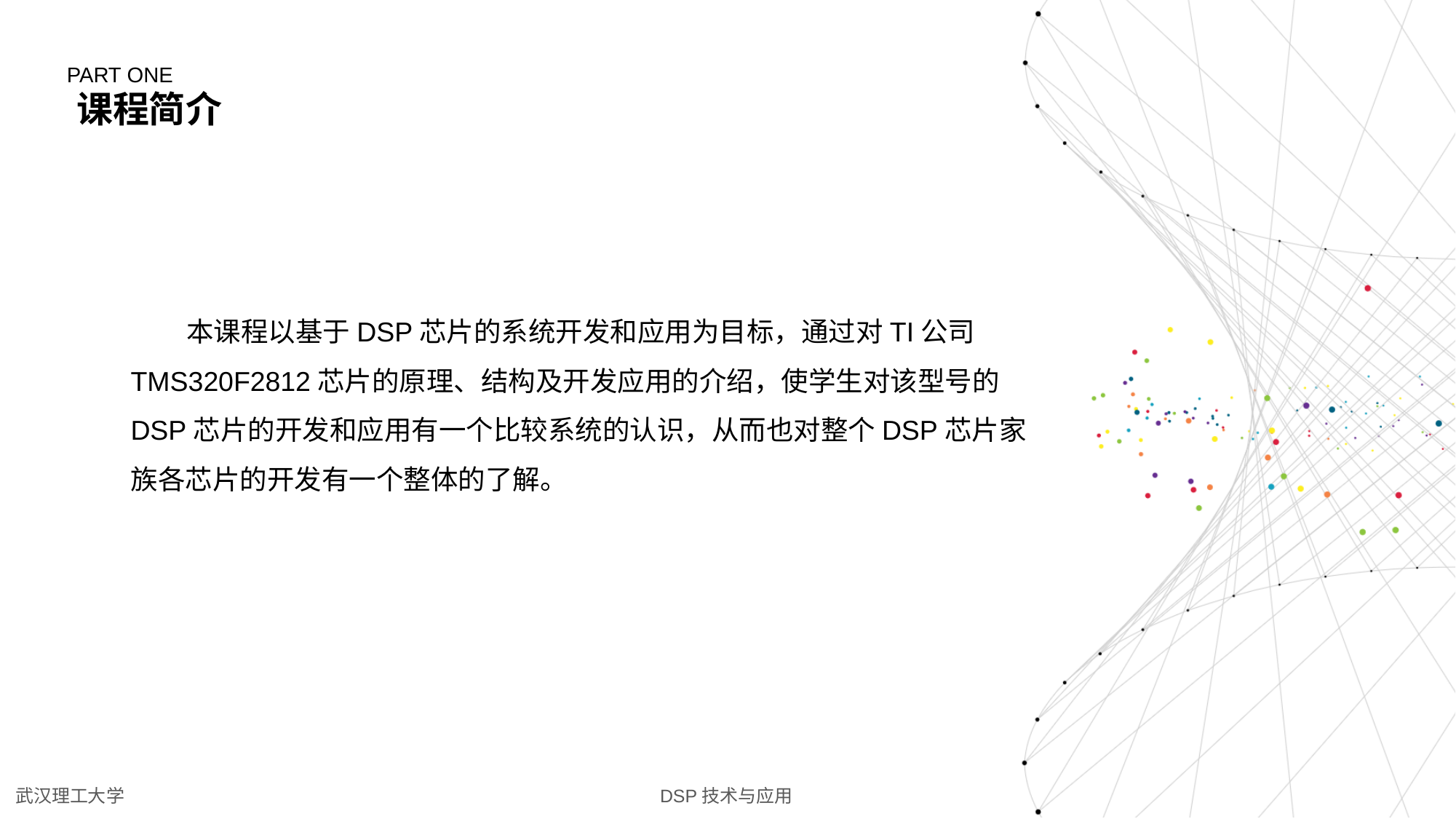

PART ONE
课程简介
        本课程以基于DSP芯片的系统开发和应用为目标，通过对TI公司TMS320F2812芯片的原理、结构及开发应用的介绍，使学生对该型号的DSP芯片的开发和应用有一个比较系统的认识，从而也对整个DSP芯片家族各芯片的开发有一个整体的了解。
DSP技术与应用
武汉理工大学